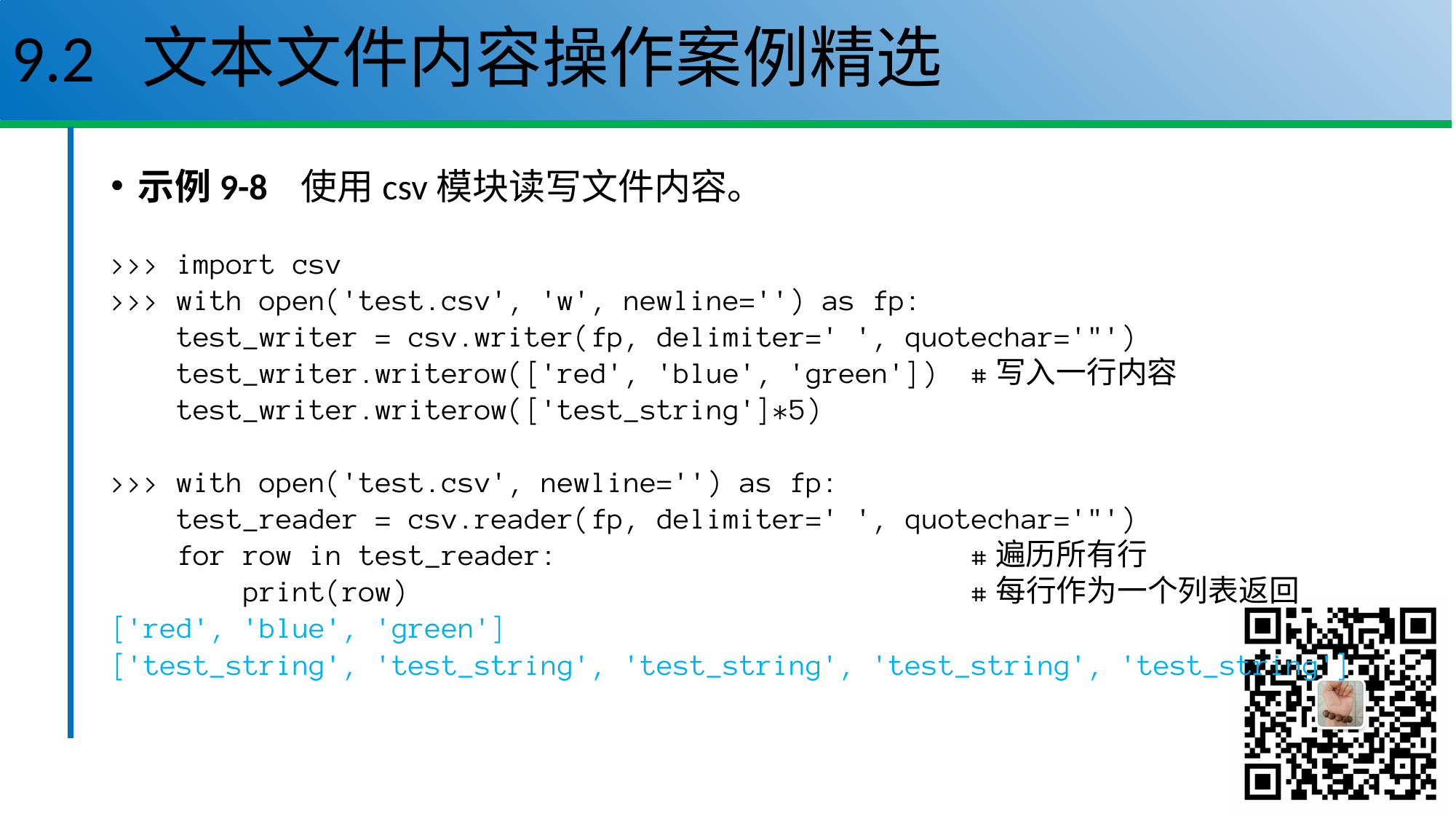

# 9.2  文本文件内容操作案例精选
示例9-8   使用csv模块读写文件内容。

>>> import csv
>>> with open('test.csv', 'w', newline='') as fp:
    test_writer = csv.writer(fp, delimiter=' ', quotechar='"')
    test_writer.writerow(['red', 'blue', 'green'])  #写入一行内容
    test_writer.writerow(['test_string']*5)

>>> with open('test.csv', newline='') as fp:
    test_reader = csv.reader(fp, delimiter=' ', quotechar='"')
    for row in test_reader:                         #遍历所有行
        print(row)                                  #每行作为一个列表返回
['red', 'blue', 'green']
['test_string', 'test_string', 'test_string', 'test_string', 'test_string']
17